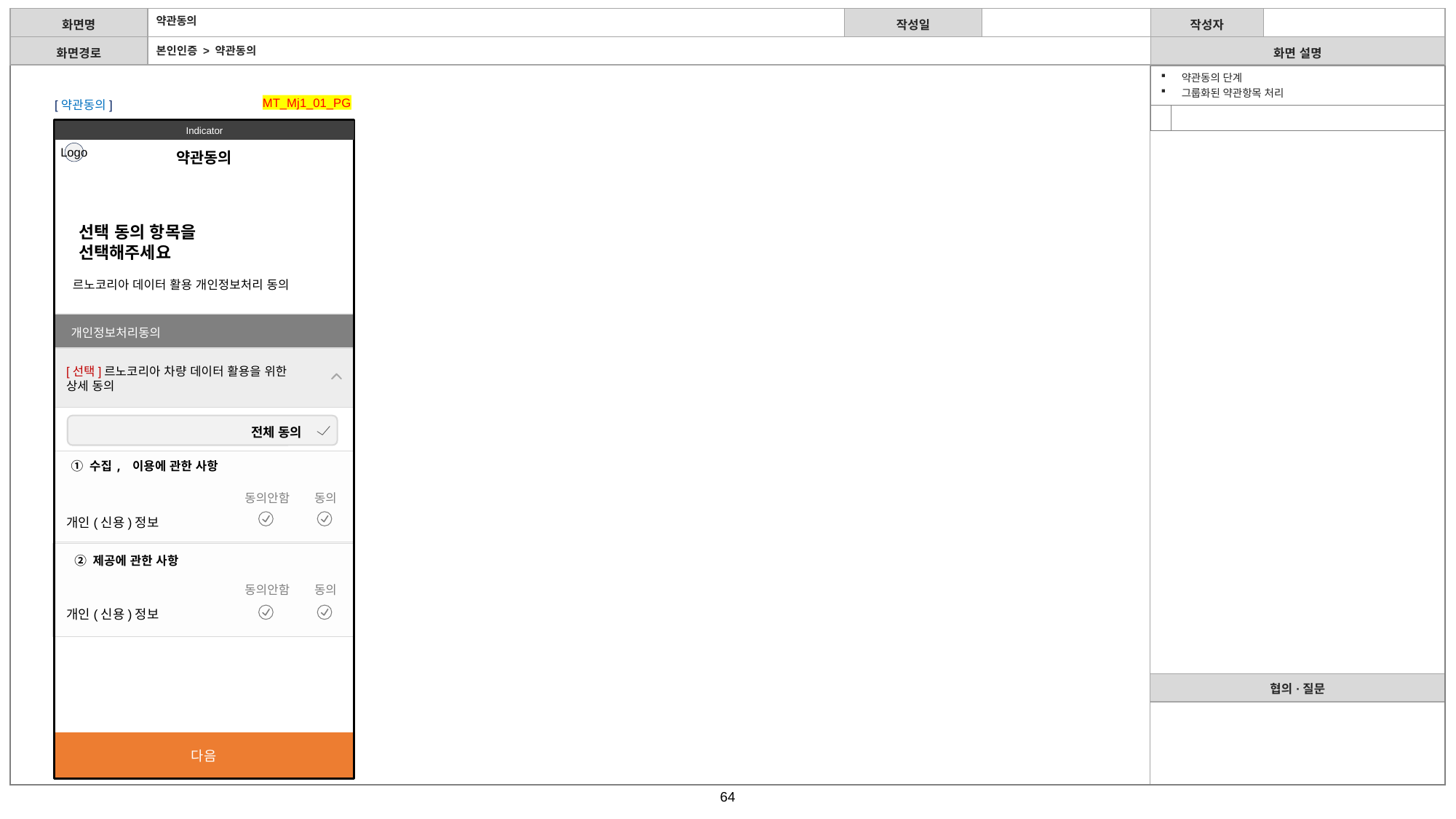

약관동의

본인인증 > 약관동의
| 약관동의 단계 그룹화된 약관항목 처리 |  |
| --- | --- |
|  |  |
MT_Mj1_01_PG
[약관동의]

Indicator
Logo
약관동의
●②●●●
약관 동의를 해주세요.
선택 동의 항목을
선택해주세요
르노코리아 데이터 활용 개인정보처리 동의

개인정보처리동의

[선택]르노코리아 차량 데이터 활용을 위한
상세 동의

전체 동의

① 수집, 이용에 관한 사항
동의안함
동의
개인(신용)정보

② 제공에 관한 사항
동의안함
동의
개인(신용)정보

다음